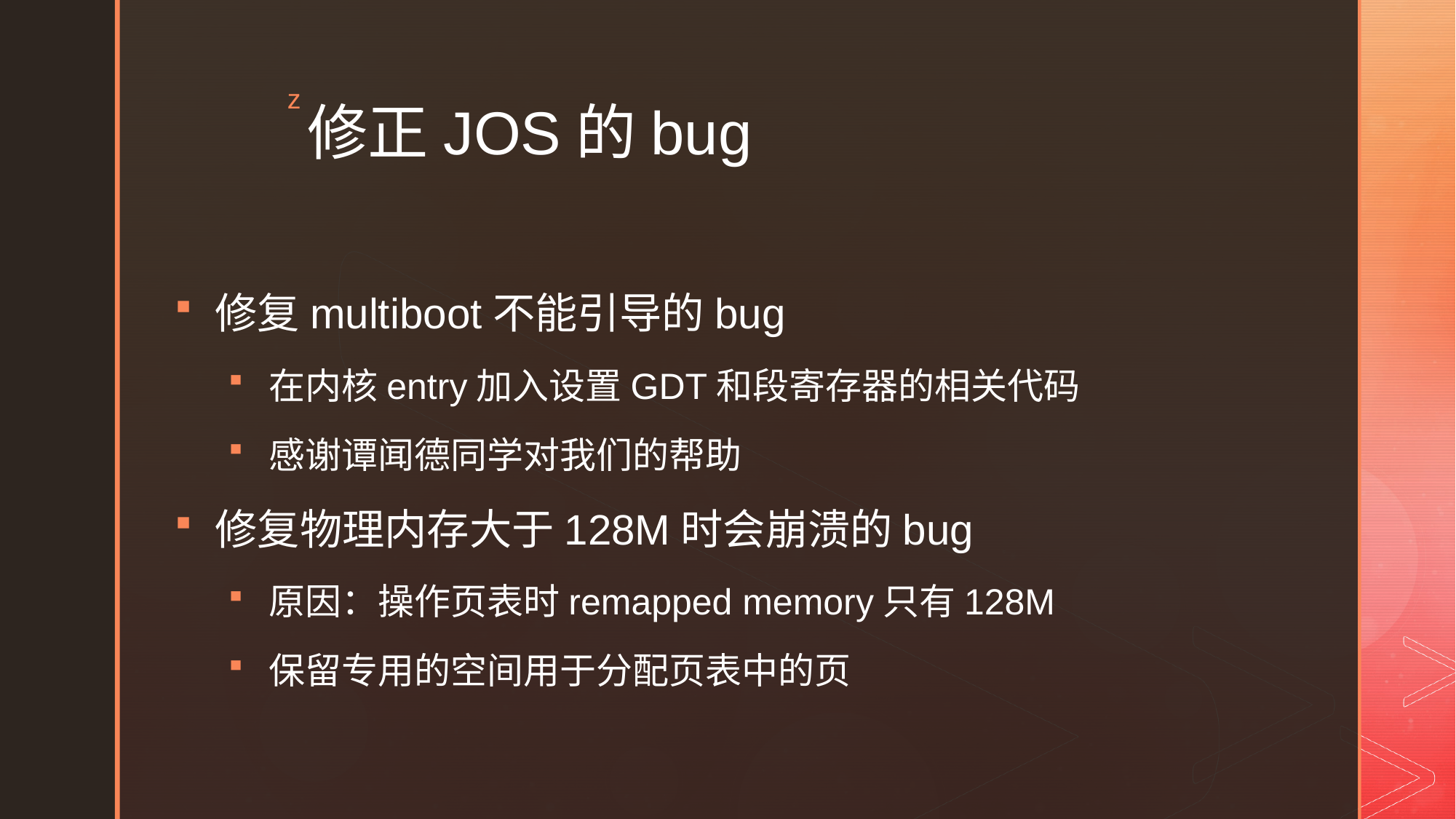

# 修正JOS的bug
修复multiboot不能引导的bug
在内核entry加入设置GDT和段寄存器的相关代码
感谢谭闻德同学对我们的帮助
修复物理内存大于128M时会崩溃的bug
原因：操作页表时remapped memory只有128M
保留专用的空间用于分配页表中的页